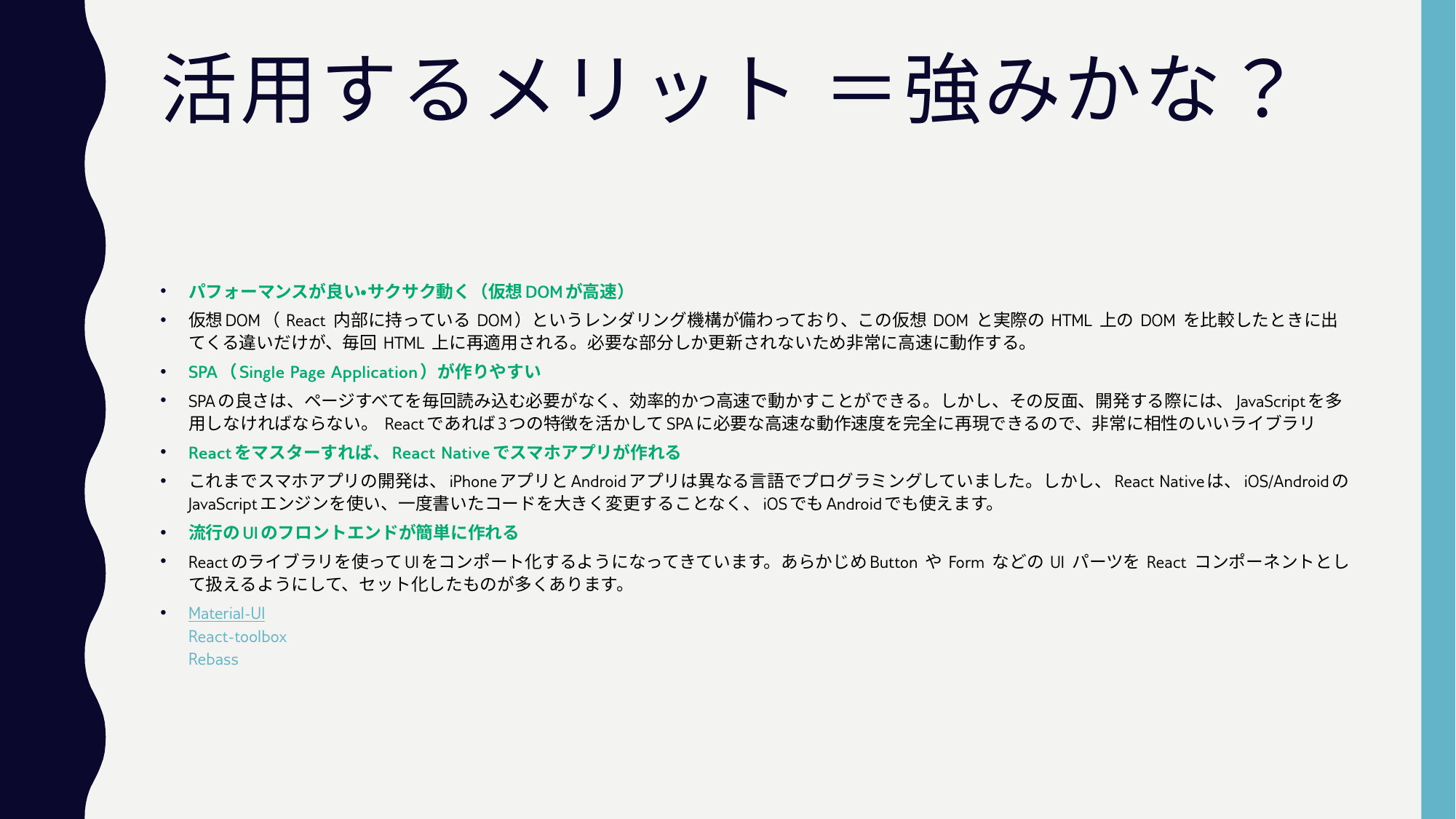

# 活用するメリット ＝強みかな？
パフォーマンスが良い・サクサク動く（仮想DOMが高速）
仮想DOM（ React 内部に持っている DOM）というレンダリング機構が備わっており、この仮想 DOM と実際の HTML 上の DOM を比較したときに出てくる違いだけが、毎回 HTML 上に再適用される。必要な部分しか更新されないため非常に高速に動作する。
SPA（Single Page Application）が作りやすい
SPAの良さは、ページすべてを毎回読み込む必要がなく、効率的かつ高速で動かすことができる。しかし、その反面、開発する際には、JavaScriptを多用しなければならない。 Reactであれば3つの特徴を活かしてSPAに必要な高速な動作速度を完全に再現できるので、非常に相性のいいライブラリ
Reactをマスターすれば、React Nativeでスマホアプリが作れる
これまでスマホアプリの開発は、iPhoneアプリとAndroidアプリは異なる言語でプログラミングしていました。しかし、React Nativeは、iOS/AndroidのJavaScriptエンジンを使い、一度書いたコードを大きく変更することなく、iOSでもAndroidでも使えます。
流行のUIのフロントエンドが簡単に作れる
Reactのライブラリを使ってUIをコンポート化するようになってきています。あらかじめButton や Form などの UI パーツを React コンポーネントとして扱えるようにして、セット化したものが多くあります。
Material-UI
React-toolbox
Rebass